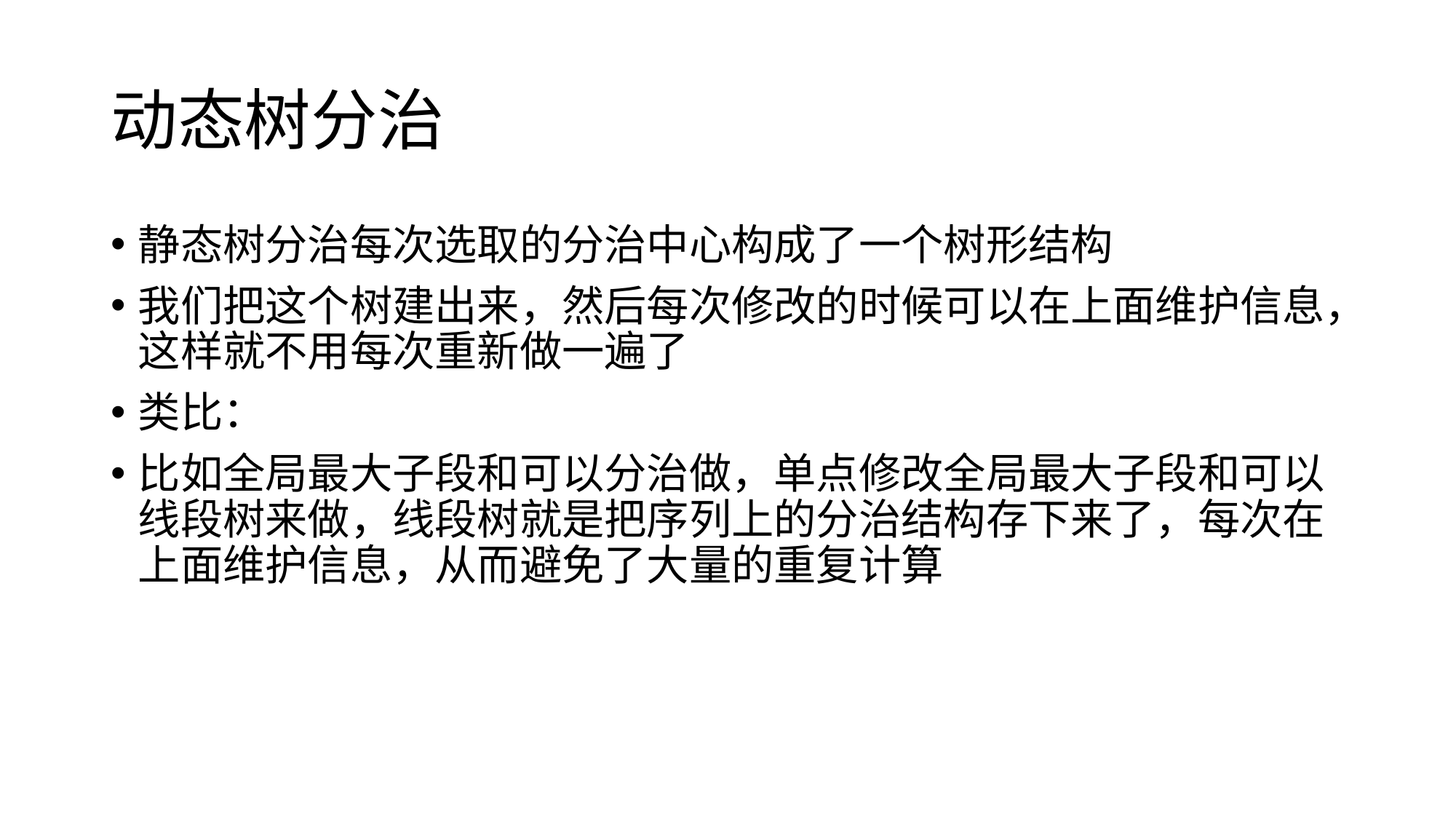

# 动态树分治
静态树分治每次选取的分治中心构成了一个树形结构
我们把这个树建出来，然后每次修改的时候可以在上面维护信息，这样就不用每次重新做一遍了
类比：
比如全局最大子段和可以分治做，单点修改全局最大子段和可以线段树来做，线段树就是把序列上的分治结构存下来了，每次在上面维护信息，从而避免了大量的重复计算